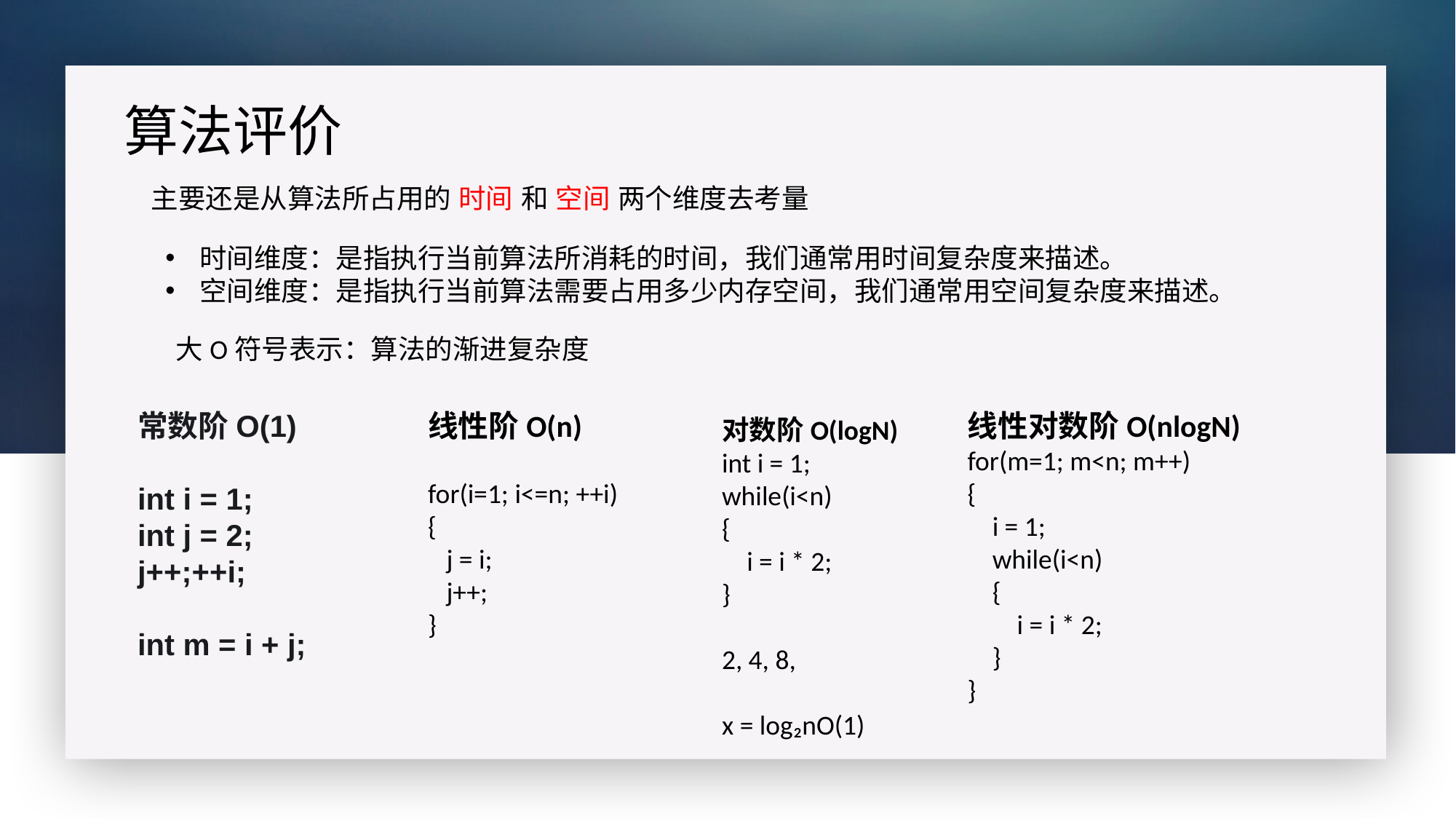

算法评价
主要还是从算法所占用的 时间 和 空间 两个维度去考量
时间维度：是指执行当前算法所消耗的时间，我们通常用时间复杂度来描述。
空间维度：是指执行当前算法需要占用多少内存空间，我们通常用空间复杂度来描述。
 大O符号表示：算法的渐进复杂度
常数阶O(1)

int i = 1;
int j = 2;
j++;++i;

int m = i + j;
线性阶O(n)

for(i=1; i<=n; ++i)
{
   j = i;
   j++;
}
线性对数阶O(nlogN)
for(m=1; m<n; m++)
{
    i = 1;
    while(i<n)
    {
        i = i * 2;
    }
}
对数阶O(logN)
int i = 1;
while(i<n)
{
    i = i * 2;
}

2, 4, 8,

x = log₂nO(1)